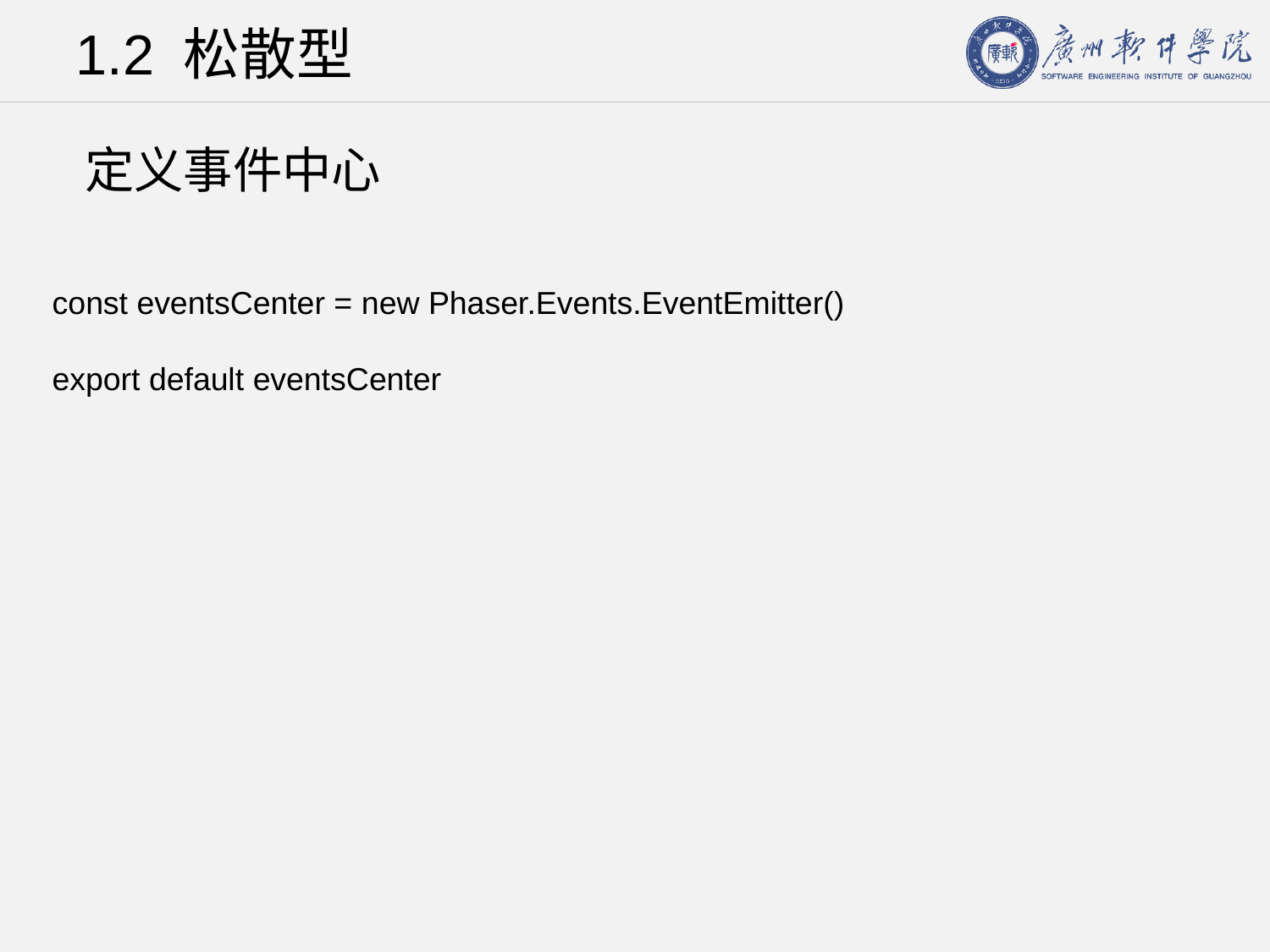

# 1.2 松散型
定义事件中心

const eventsCenter = new Phaser.Events.EventEmitter()

export default eventsCenter